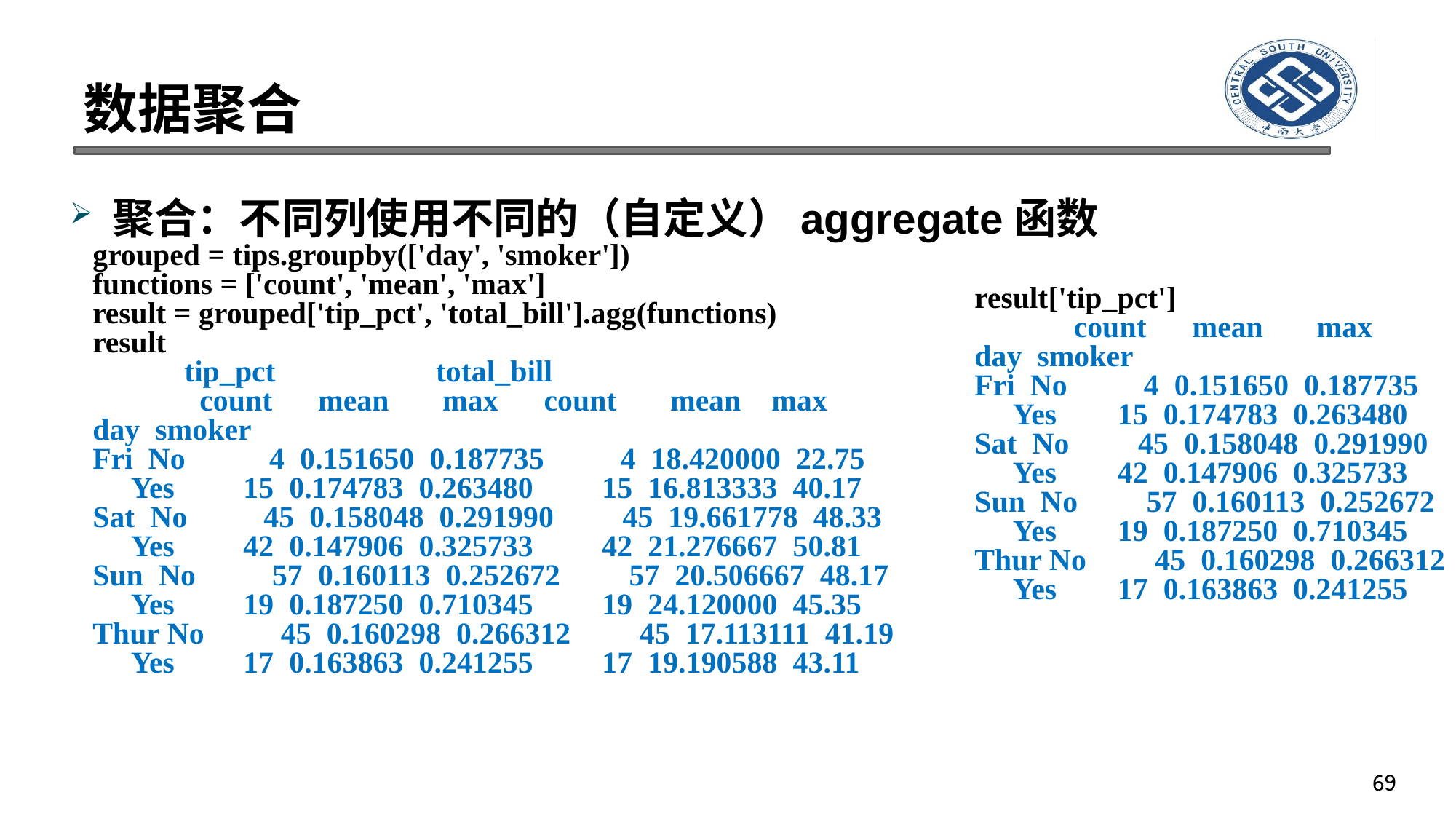

# 数据聚合
聚合：不同列使用不同的（自定义）aggregate函数
grouped = tips.groupby(['day', 'smoker'])
functions = ['count', 'mean', 'max']
result = grouped['tip_pct', 'total_bill'].agg(functions)
result
            tip_pct                     total_bill
              count      mean       max      count       mean    max
day  smoker
Fri  No           4  0.151650  0.187735          4  18.420000  22.75
     Yes         15  0.174783  0.263480         15  16.813333  40.17
Sat  No          45  0.158048  0.291990         45  19.661778  48.33
     Yes         42  0.147906  0.325733         42  21.276667  50.81
Sun  No          57  0.160113  0.252672         57  20.506667  48.17
     Yes         19  0.187250  0.710345         19  24.120000  45.35
Thur No          45  0.160298  0.266312         45  17.113111  41.19
     Yes         17  0.163863  0.241255         17  19.190588  43.11

result['tip_pct']
             count      mean       max
day  smoker
Fri  No          4  0.151650  0.187735
     Yes        15  0.174783  0.263480
Sat  No         45  0.158048  0.291990
     Yes        42  0.147906  0.325733
Sun  No         57  0.160113  0.252672
     Yes        19  0.187250  0.710345
Thur No         45  0.160298  0.266312
     Yes        17  0.163863  0.241255
69